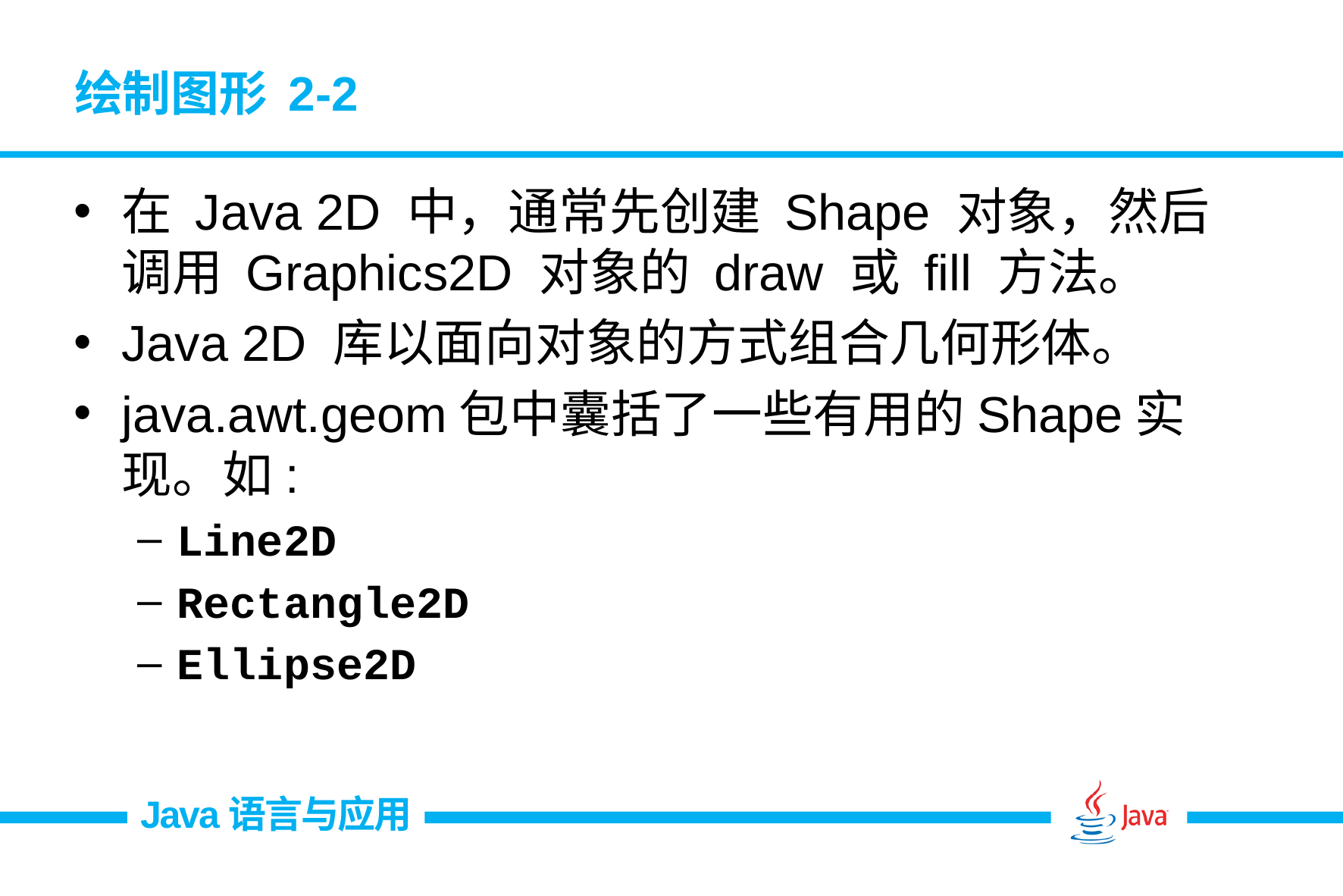

# 绘制图形 2-2
在 Java 2D 中，通常先创建 Shape 对象，然后调用 Graphics2D 对象的 draw 或 fill 方法。
Java 2D 库以面向对象的方式组合几何形体。
java.awt.geom包中囊括了一些有用的Shape实现。如:
Line2D
Rectangle2D
Ellipse2D